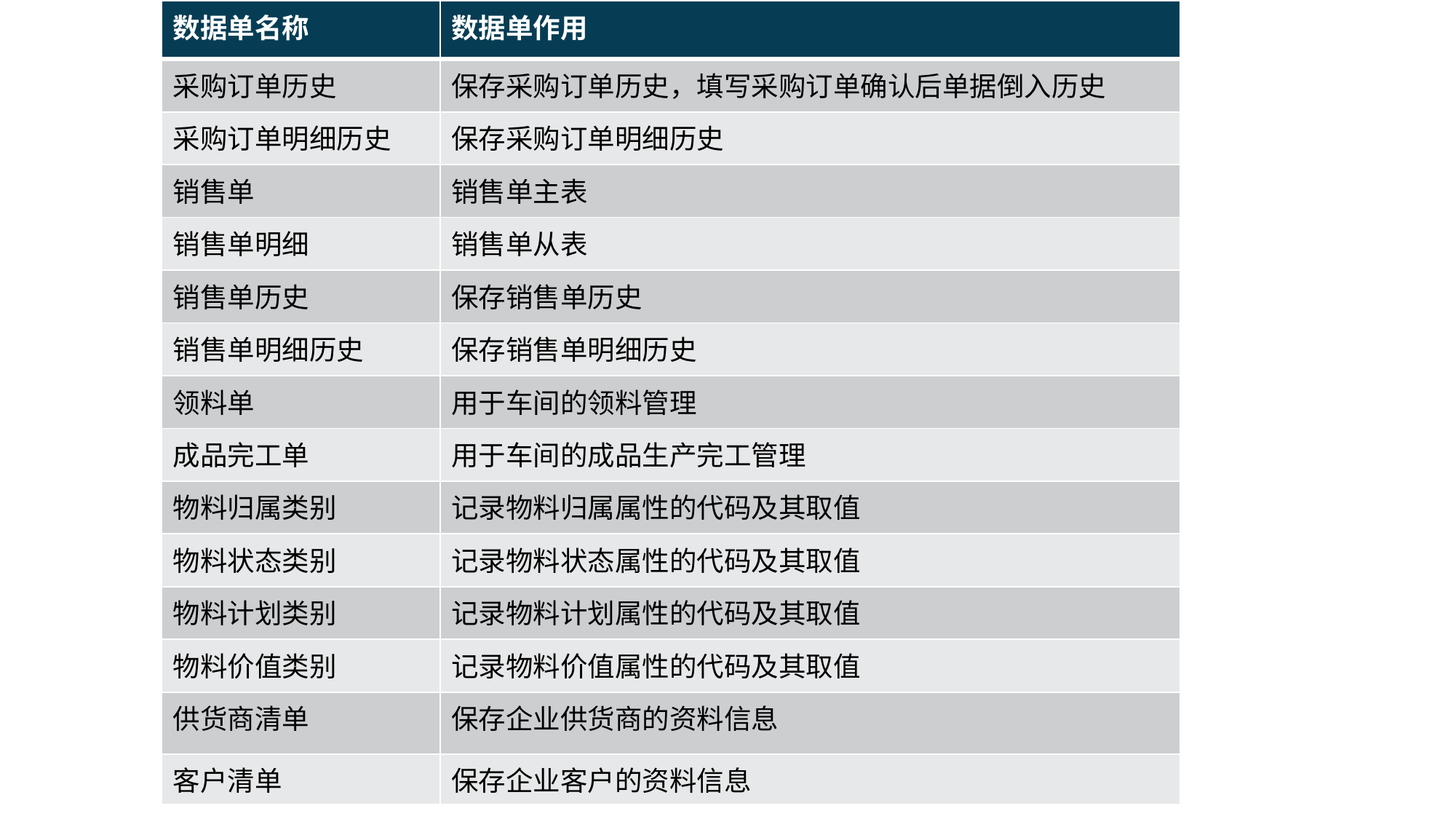

| 数据单名称 | 数据单作用 |
| --- | --- |
| 采购订单历史 | 保存采购订单历史，填写采购订单确认后单据倒入历史 |
| 采购订单明细历史 | 保存采购订单明细历史 |
| 销售单 | 销售单主表 |
| 销售单明细 | 销售单从表 |
| 销售单历史 | 保存销售单历史 |
| 销售单明细历史 | 保存销售单明细历史 |
| 领料单 | 用于车间的领料管理 |
| 成品完工单 | 用于车间的成品生产完工管理 |
| 物料归属类别 | 记录物料归属属性的代码及其取值 |
| 物料状态类别 | 记录物料状态属性的代码及其取值 |
| 物料计划类别 | 记录物料计划属性的代码及其取值 |
| 物料价值类别 | 记录物料价值属性的代码及其取值 |
| 供货商清单 | 保存企业供货商的资料信息 |
| 客户清单 | 保存企业客户的资料信息 |